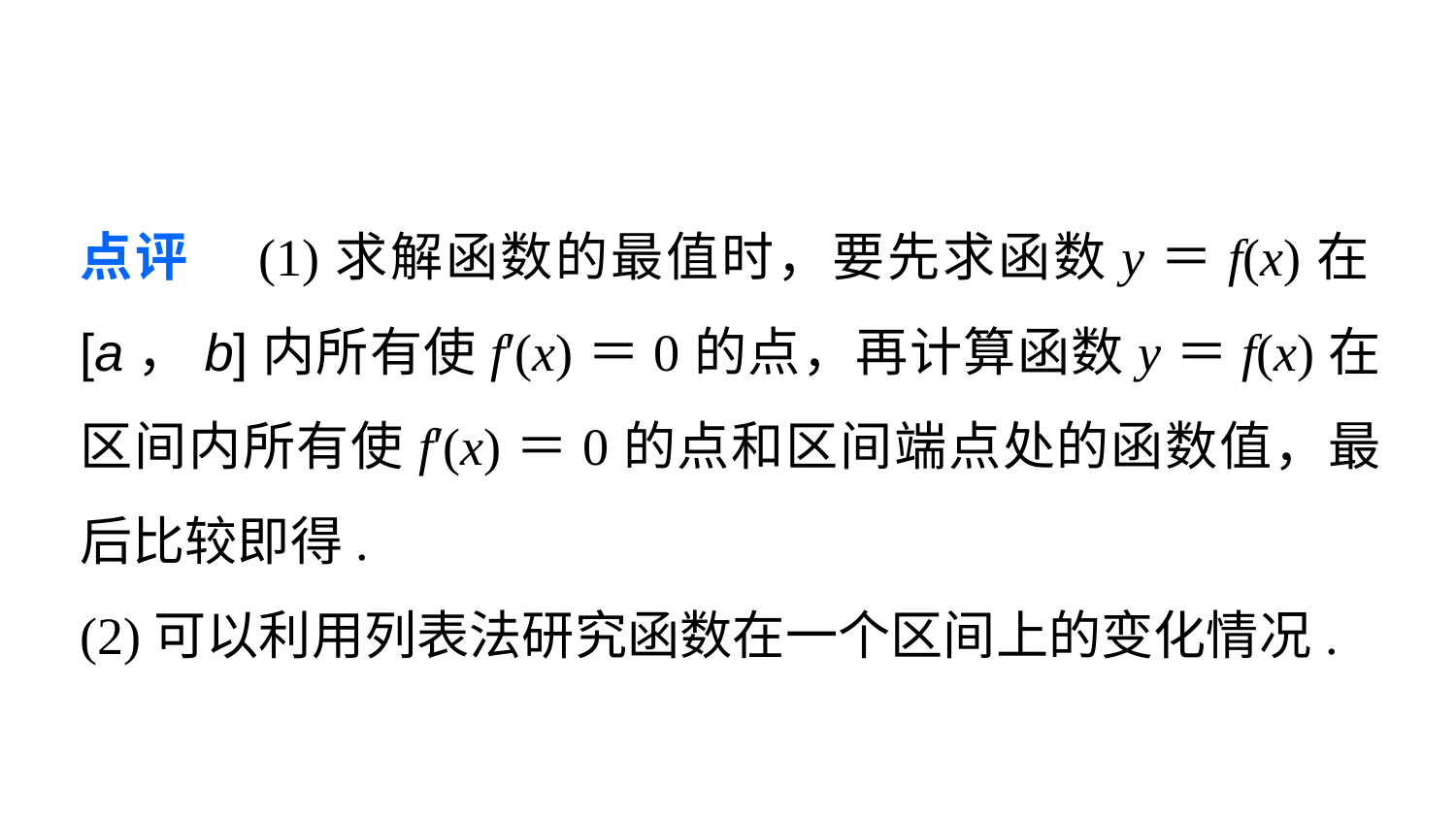

点评　(1)求解函数的最值时，要先求函数y＝f(x)在[a，b]内所有使f′(x)＝0的点，再计算函数y＝f(x)在区间内所有使f′(x)＝0的点和区间端点处的函数值，最后比较即得.
(2)可以利用列表法研究函数在一个区间上的变化情况.